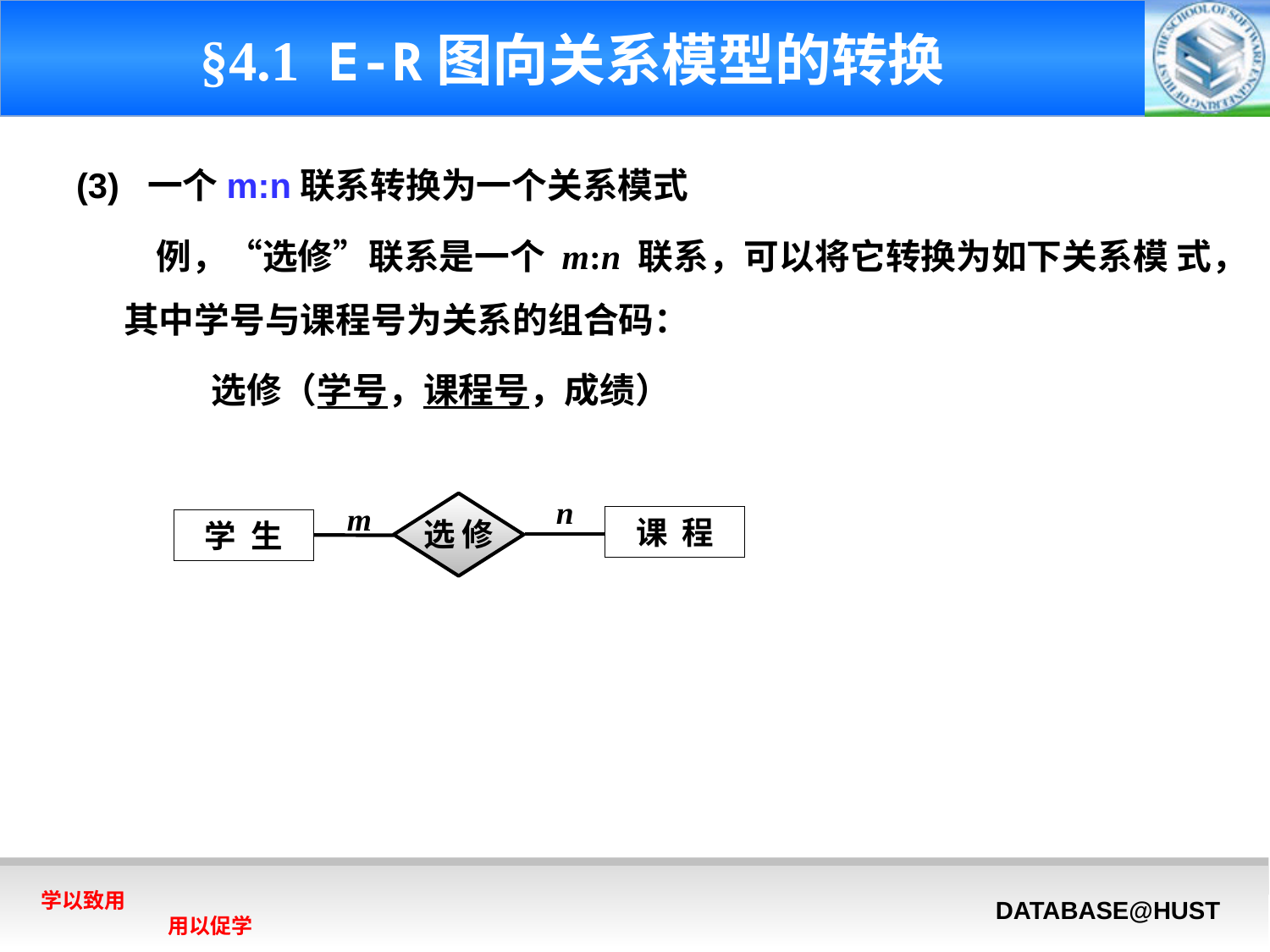

# §4.1  E-R图向关系模型的转换
(3)  一个m:n联系转换为一个关系模式
	   例，“选修”联系是一个 m:n 联系，可以将它转换为如下关系模 式，其中学号与课程号为关系的组合码：
　　        选修（学号，课程号，成绩）

n
m

课  程
选 修
学  生